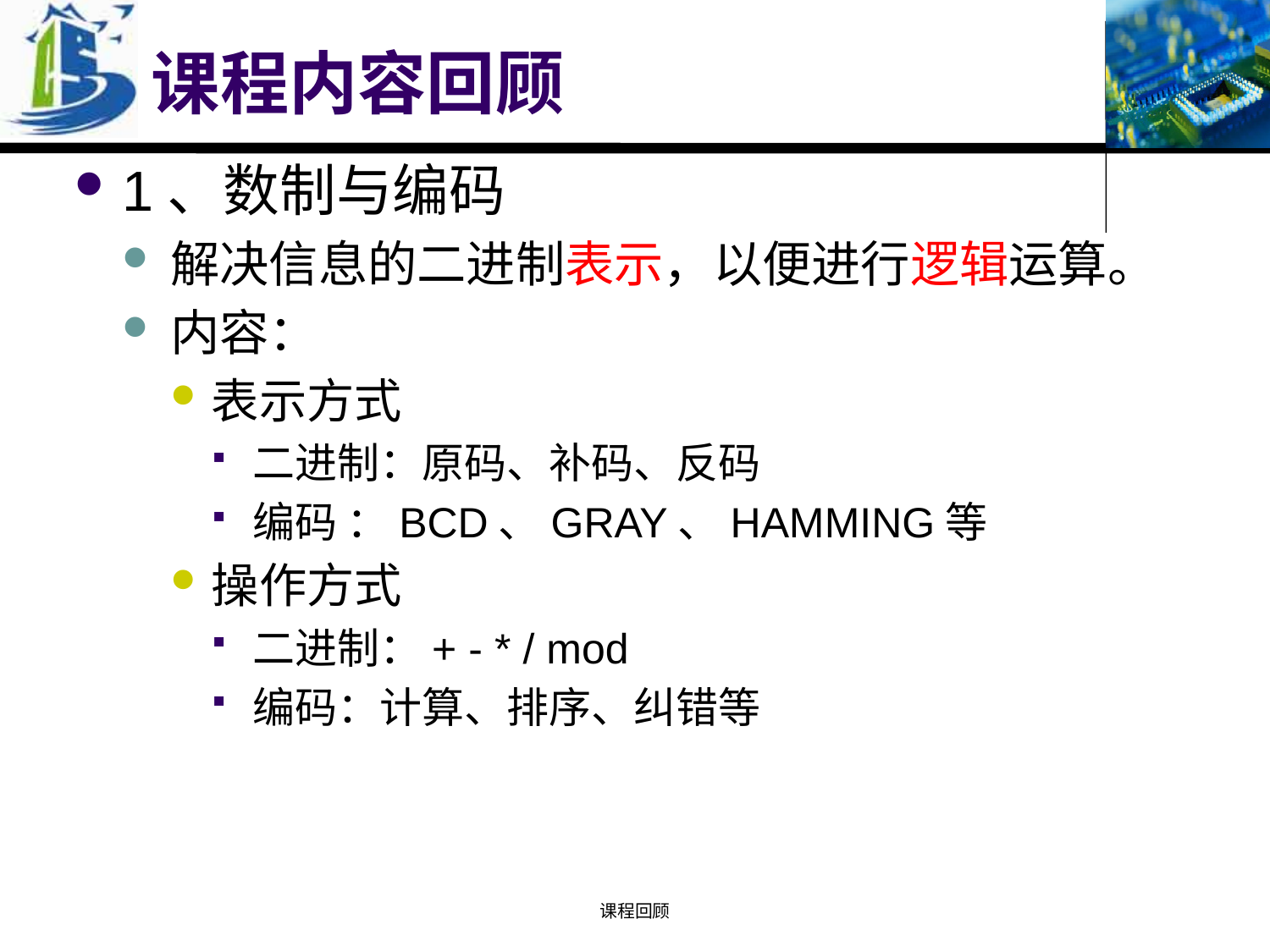

# 课程内容回顾
1、数制与编码
解决信息的二进制表示，以便进行逻辑运算。
内容：
表示方式
二进制：原码、补码、反码
编码 ：BCD、GRAY、HAMMING等
操作方式
二进制：+ - * / mod
编码：计算、排序、纠错等

课程回顾
3